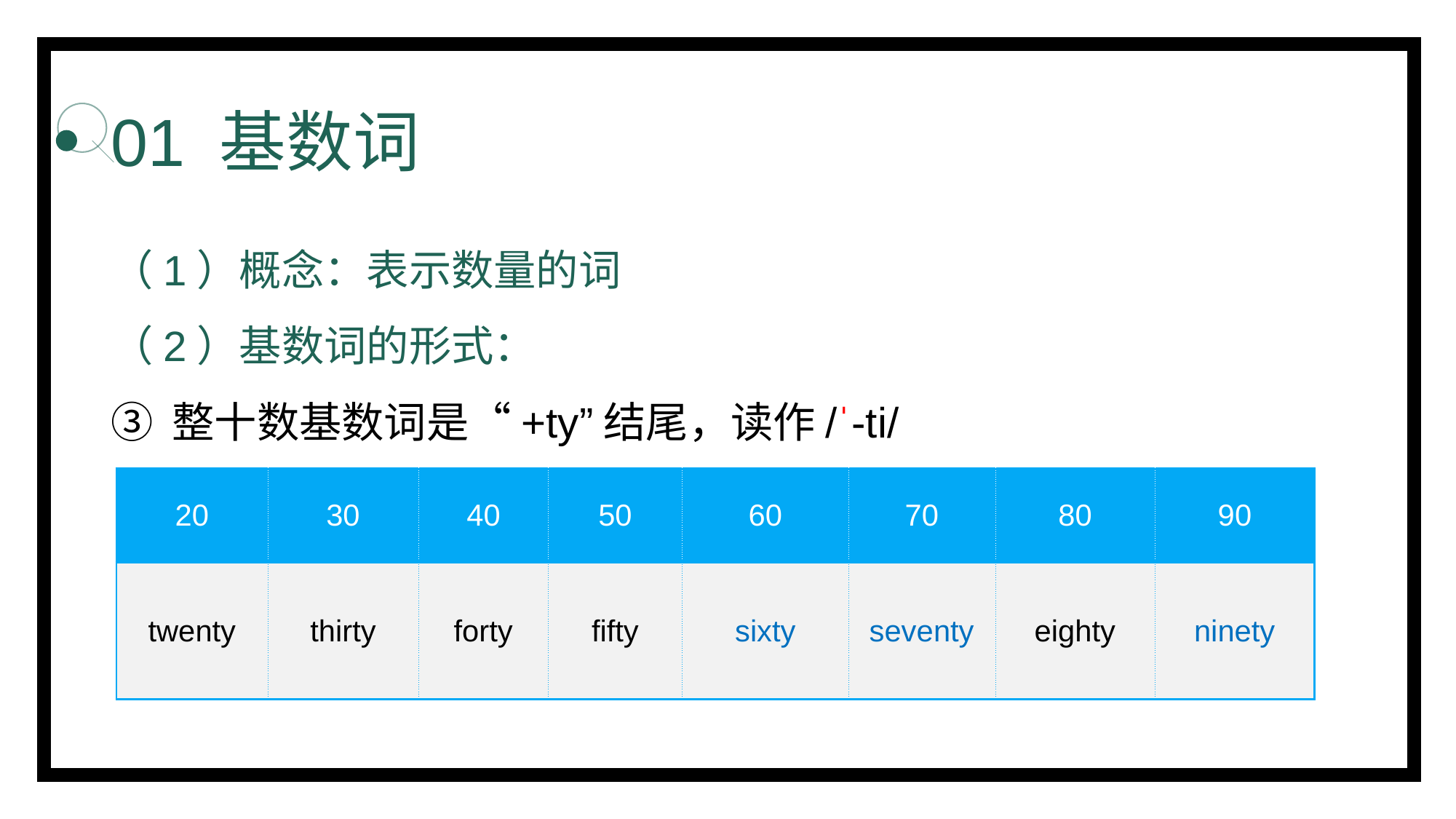

# 01 基数词
（1）概念：表示数量的词
（2）基数词的形式：
整十数基数词是“+ty”结尾，读作/ˈ-ti/
| 20 | 30 | 40 | 50 | 60 | 70 | 80 | 90 |
| --- | --- | --- | --- | --- | --- | --- | --- |
| twenty | thirty | forty | fifty | sixty | seventy | eighty | ninety |